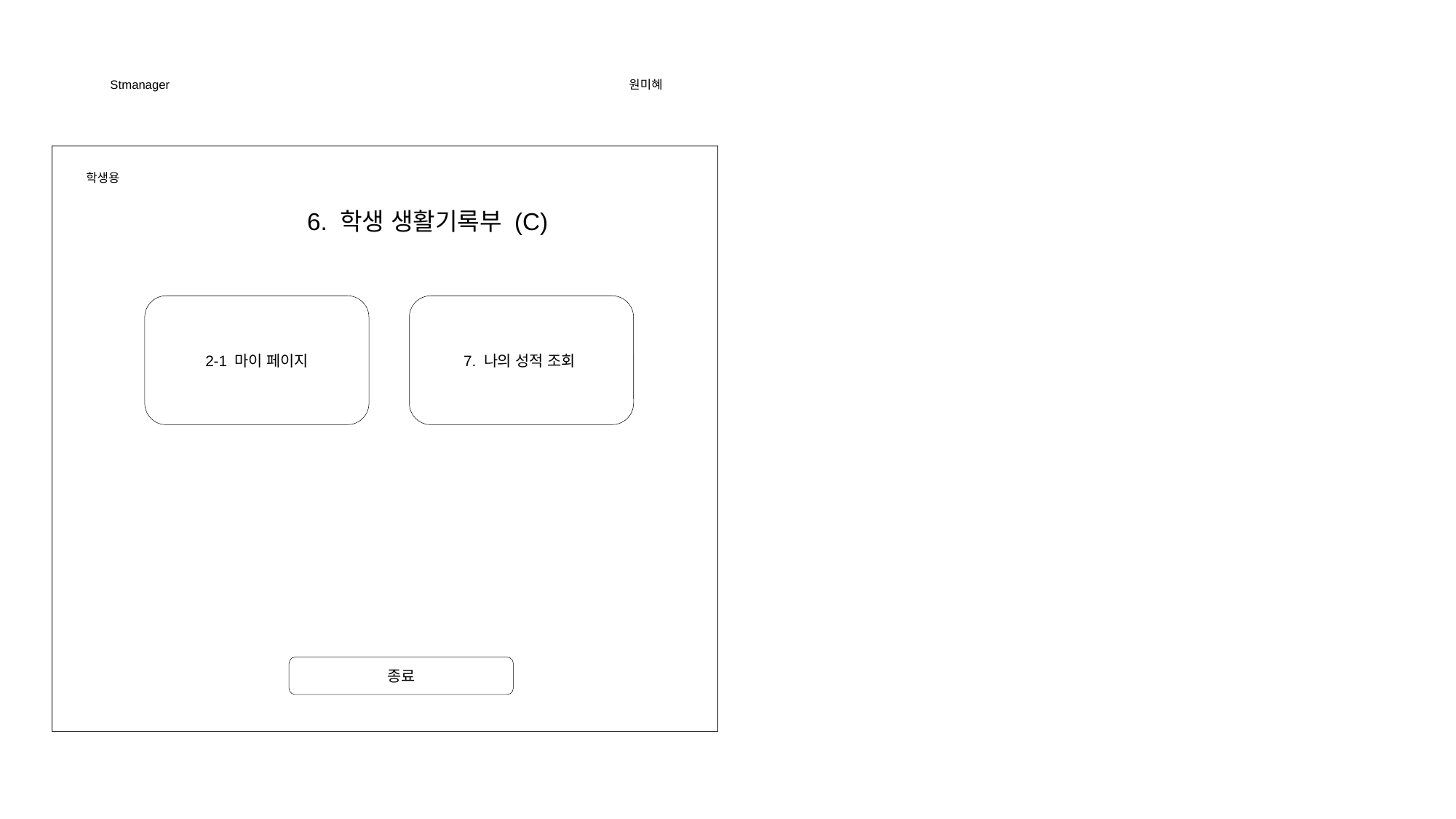

Stmanager
원미혜

학생용
6. 학생 생활기록부 (C)
2-1 마이 페이지
7. 나의 성적 조회
종료